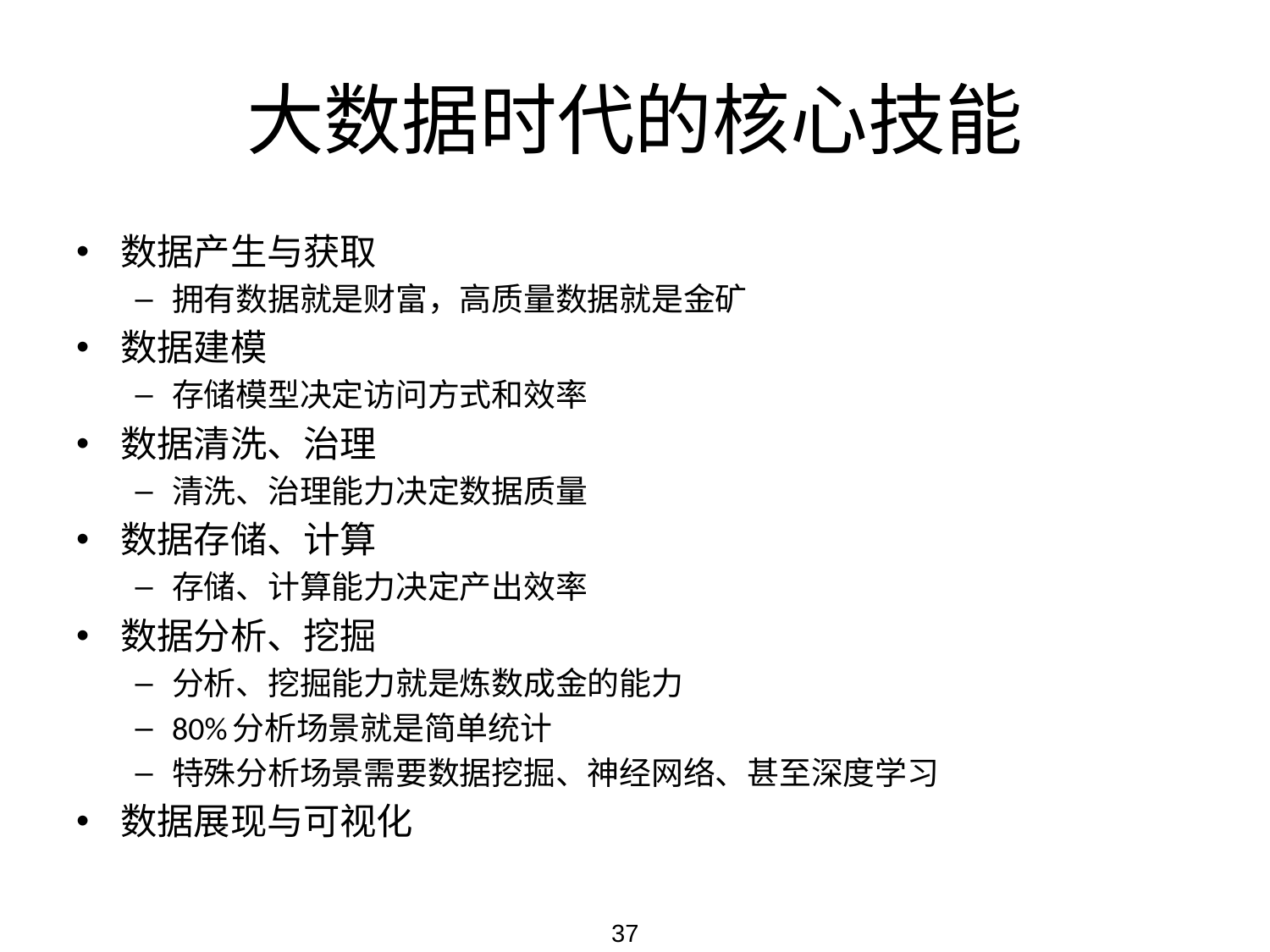

# 大数据时代的核心技能
数据产生与获取
拥有数据就是财富，高质量数据就是金矿
数据建模
存储模型决定访问方式和效率
数据清洗、治理
清洗、治理能力决定数据质量
数据存储、计算
存储、计算能力决定产出效率
数据分析、挖掘
分析、挖掘能力就是炼数成金的能力
80%分析场景就是简单统计
特殊分析场景需要数据挖掘、神经网络、甚至深度学习
数据展现与可视化